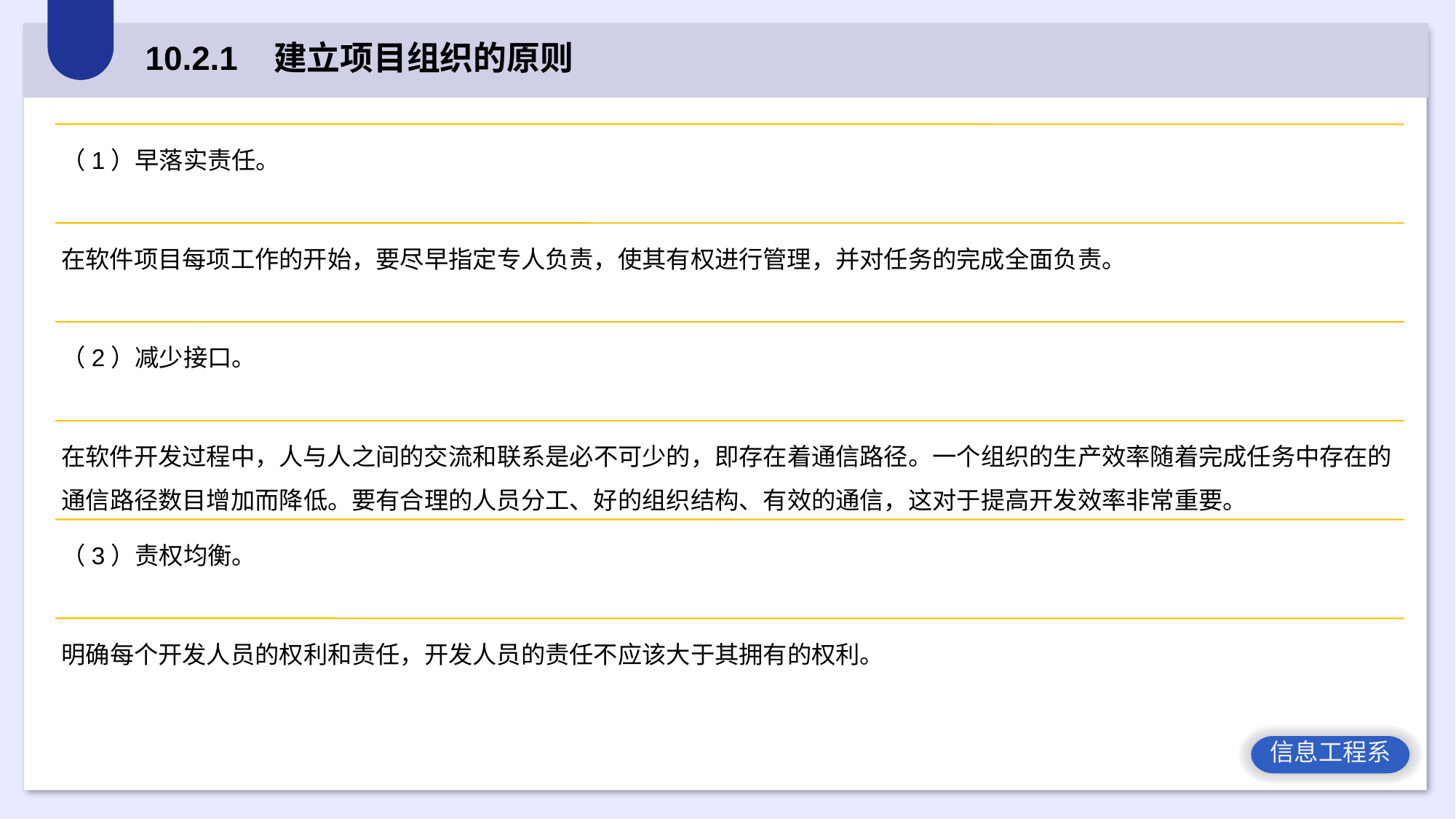

10.2.1   建立项目组织的原则

（1）早落实责任。

在软件项目每项工作的开始，要尽早指定专人负责，使其有权进行管理，并对任务的完成全面负责。

（2）减少接口。
在软件开发过程中，人与人之间的交流和联系是必不可少的，即存在着通信路径。一个组织的生产效率随着完成任务中存在的通信路径数目增加而降低。要有合理的人员分工、好的组织结构、有效的通信，这对于提高开发效率非常重要。

（3）责权均衡。

明确每个开发人员的权利和责任，开发人员的责任不应该大于其拥有的权利。